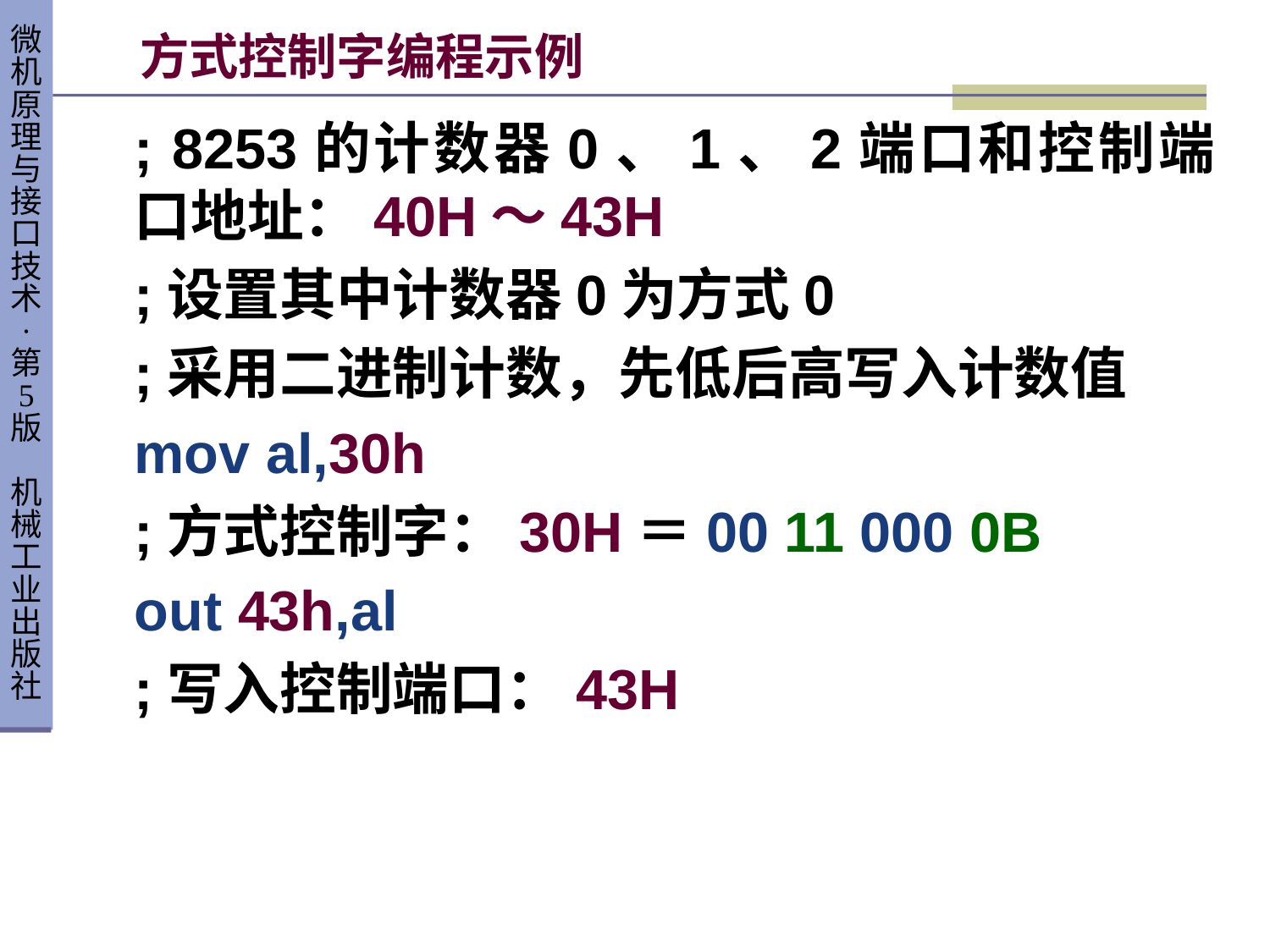

# 方式控制字编程示例
	; 8253的计数器0、1、2端口和控制端口地址：40H～43H
	;设置其中计数器0为方式0
	;采用二进制计数，先低后高写入计数值
	mov al,30h
	;方式控制字：30H＝00 11 000 0B
	out 43h,al
	;写入控制端口：43H